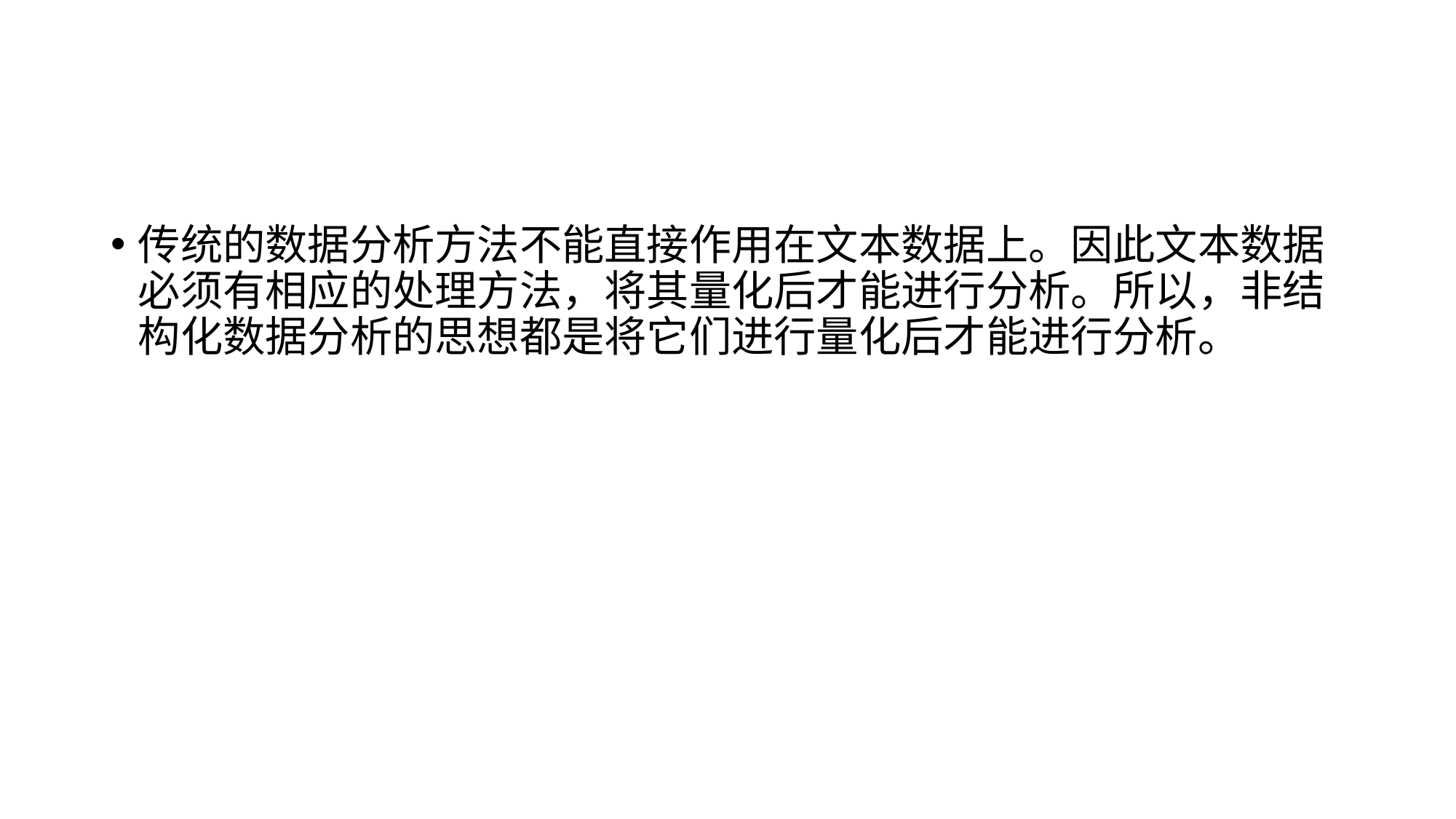

#
传统的数据分析方法不能直接作用在文本数据上。因此文本数据必须有相应的处理方法，将其量化后才能进行分析。所以，非结构化数据分析的思想都是将它们进行量化后才能进行分析。